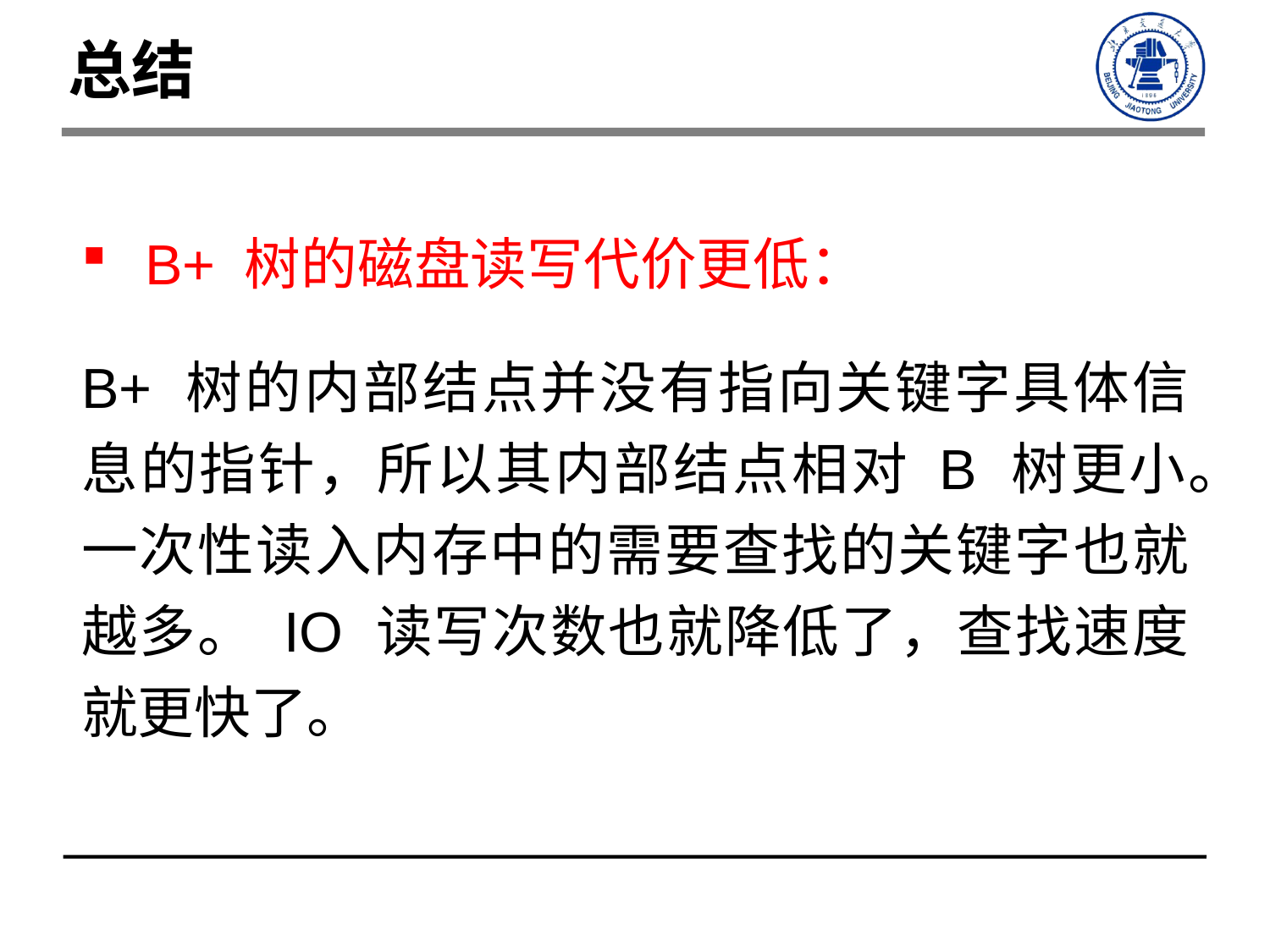

总结
B+ 树的磁盘读写代价更低：
B+ 树的内部结点并没有指向关键字具体信息的指针，所以其内部结点相对 B 树更小。一次性读入内存中的需要查找的关键字也就越多。 IO 读写次数也就降低了，查找速度就更快了。